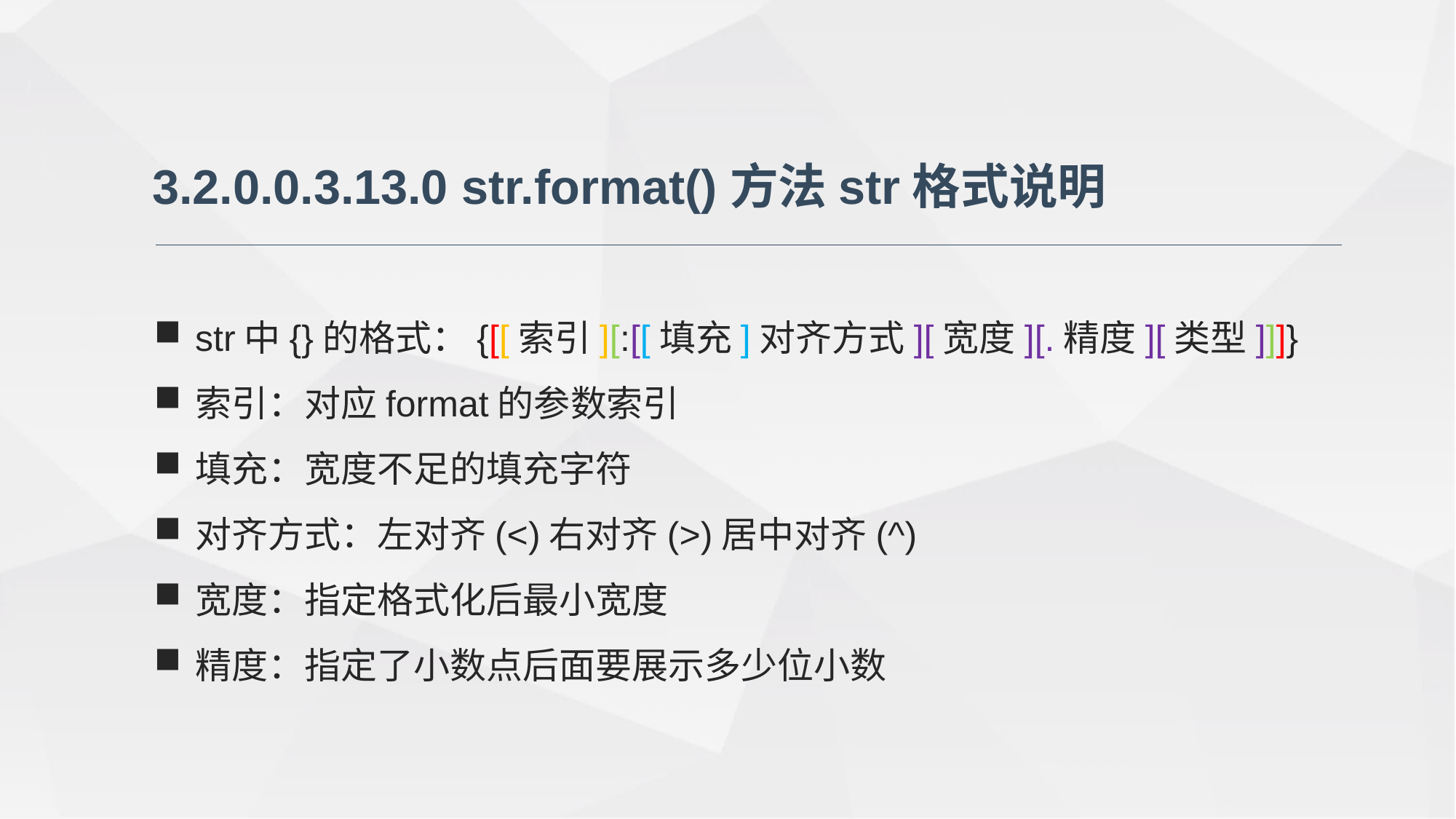

3.2.0.0.3.13.0 str.format()方法str格式说明
str中{}的格式：{[[索引][:[[填充]对齐方式][宽度][.精度][类型]]]}
索引：对应format的参数索引
填充：宽度不足的填充字符
对齐方式：左对齐(<)右对齐(>)居中对齐(^)
宽度：指定格式化后最小宽度
精度：指定了小数点后面要展示多少位小数